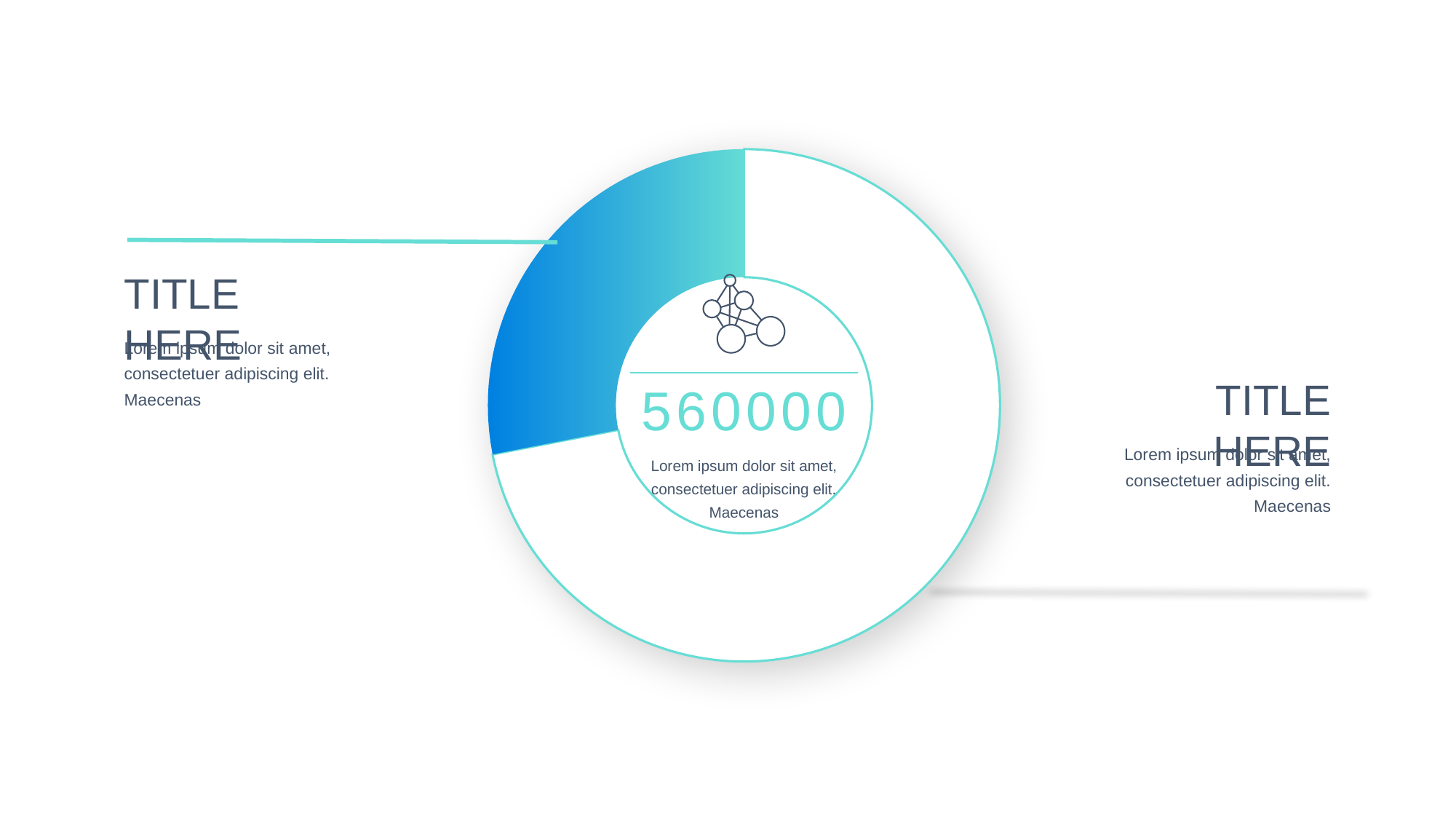

### Chart

| Category | 销售额 |
|---|---|
| 第一季度 | 8.2 |
| 第二季度 | 3.2 |
TITLE HERE
Lorem ipsum dolor sit amet, consectetuer adipiscing elit. Maecenas

TITLE HERE
Lorem ipsum dolor sit amet, consectetuer adipiscing elit. Maecenas
560000
Lorem ipsum dolor sit amet, consectetuer adipiscing elit. Maecenas